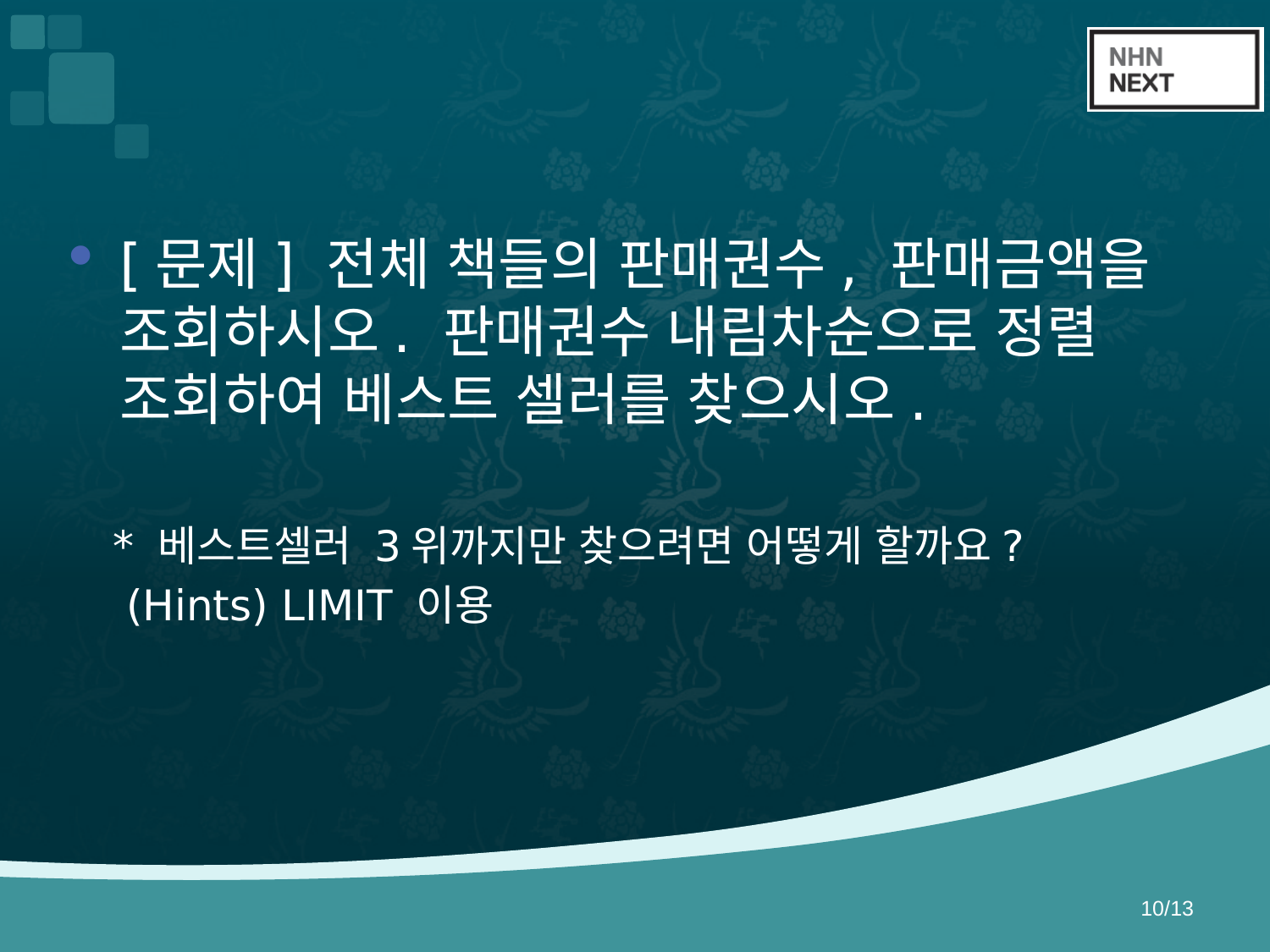

#
[문제] 전체 책들의 판매권수, 판매금액을 조회하시오. 판매권수 내림차순으로 정렬 조회하여 베스트 셀러를 찾으시오.

   * 베스트셀러 3위까지만 찾으려면 어떻게 할까요?
    (Hints) LIMIT 이용
10/13